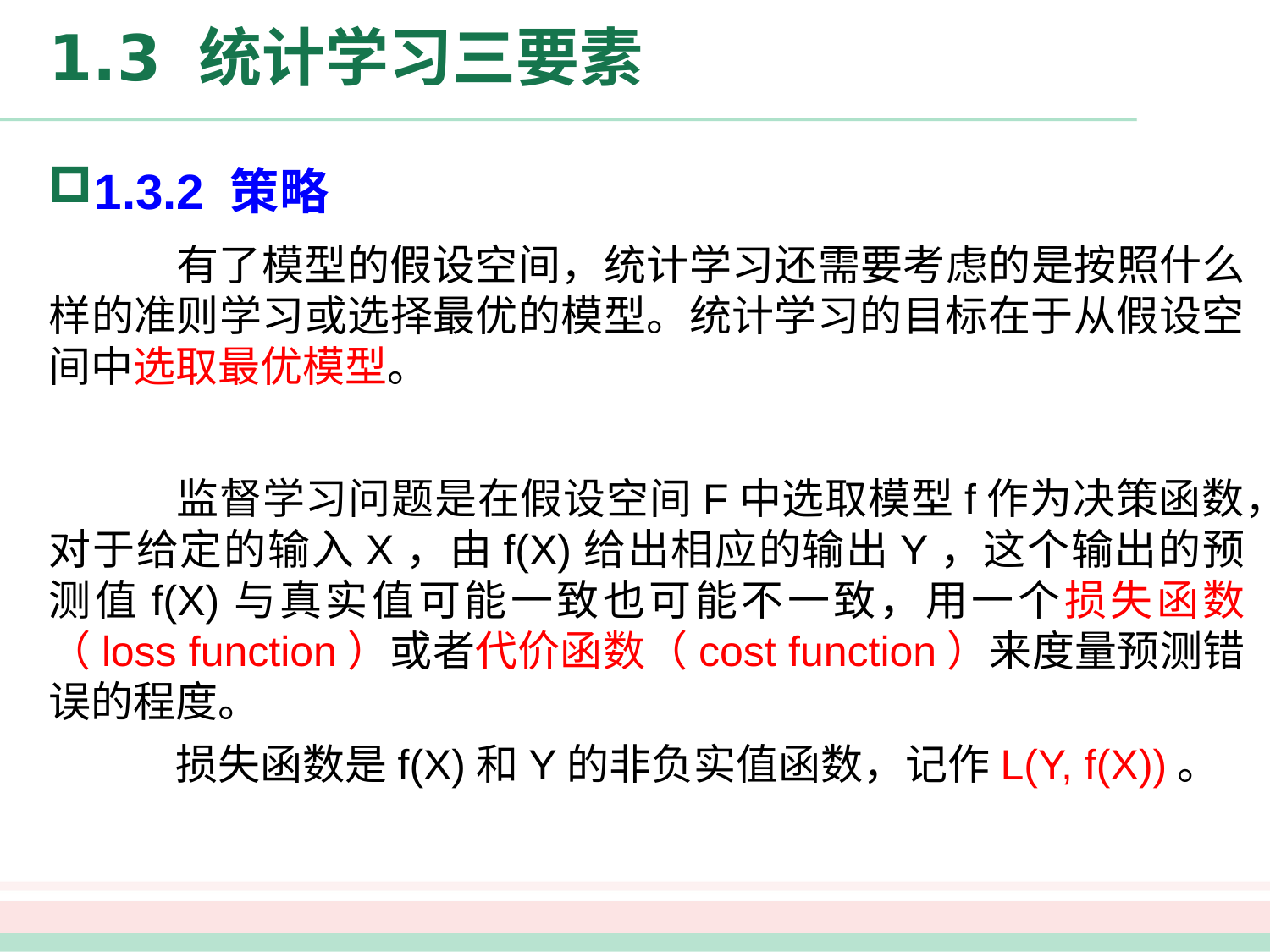

# 1.3 统计学习三要素
1.3.2 策略
	有了模型的假设空间，统计学习还需要考虑的是按照什么样的准则学习或选择最优的模型。统计学习的目标在于从假设空间中选取最优模型。

	监督学习问题是在假设空间F中选取模型f作为决策函数，对于给定的输入X，由f(X)给出相应的输出Y，这个输出的预测值f(X)与真实值可能一致也可能不一致，用一个损失函数（loss function）或者代价函数（cost function）来度量预测错误的程度。
	损失函数是f(X)和Y的非负实值函数，记作L(Y, f(X))。